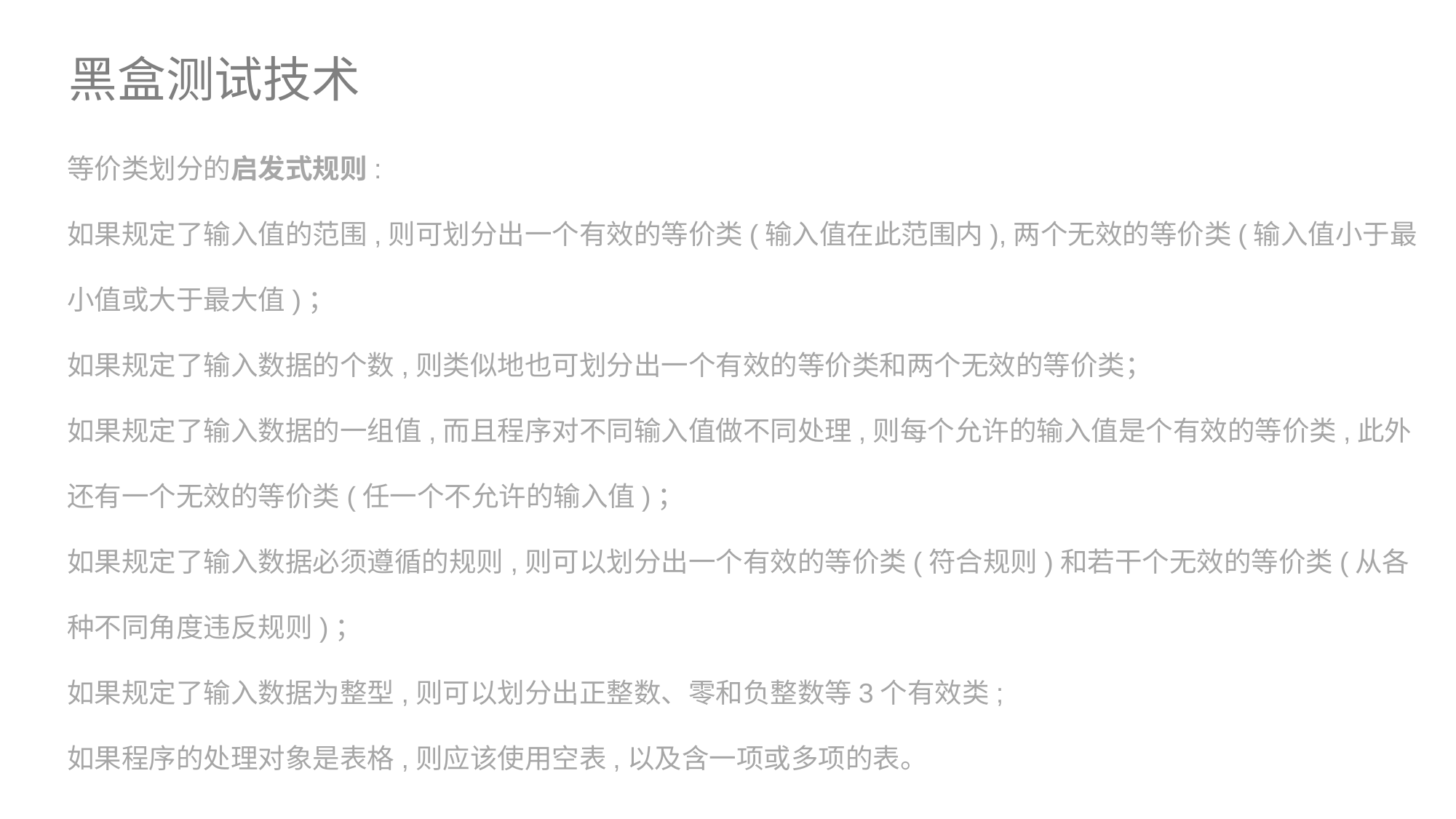

黑盒测试技术
等价类划分的启发式规则:
如果规定了输入值的范围,则可划分出一个有效的等价类(输入值在此范围内),两个无效的等价类(输入值小于最小值或大于最大值)；
如果规定了输入数据的个数,则类似地也可划分出一个有效的等价类和两个无效的等价类；
如果规定了输入数据的一组值,而且程序对不同输入值做不同处理,则每个允许的输入值是个有效的等价类,此外还有一个无效的等价类(任一个不允许的输入值)；
如果规定了输入数据必须遵循的规则,则可以划分出一个有效的等价类(符合规则)和若干个无效的等价类(从各种不同角度违反规则)；
如果规定了输入数据为整型,则可以划分出正整数、零和负整数等3个有效类;
如果程序的处理对象是表格,则应该使用空表,以及含一项或多项的表。